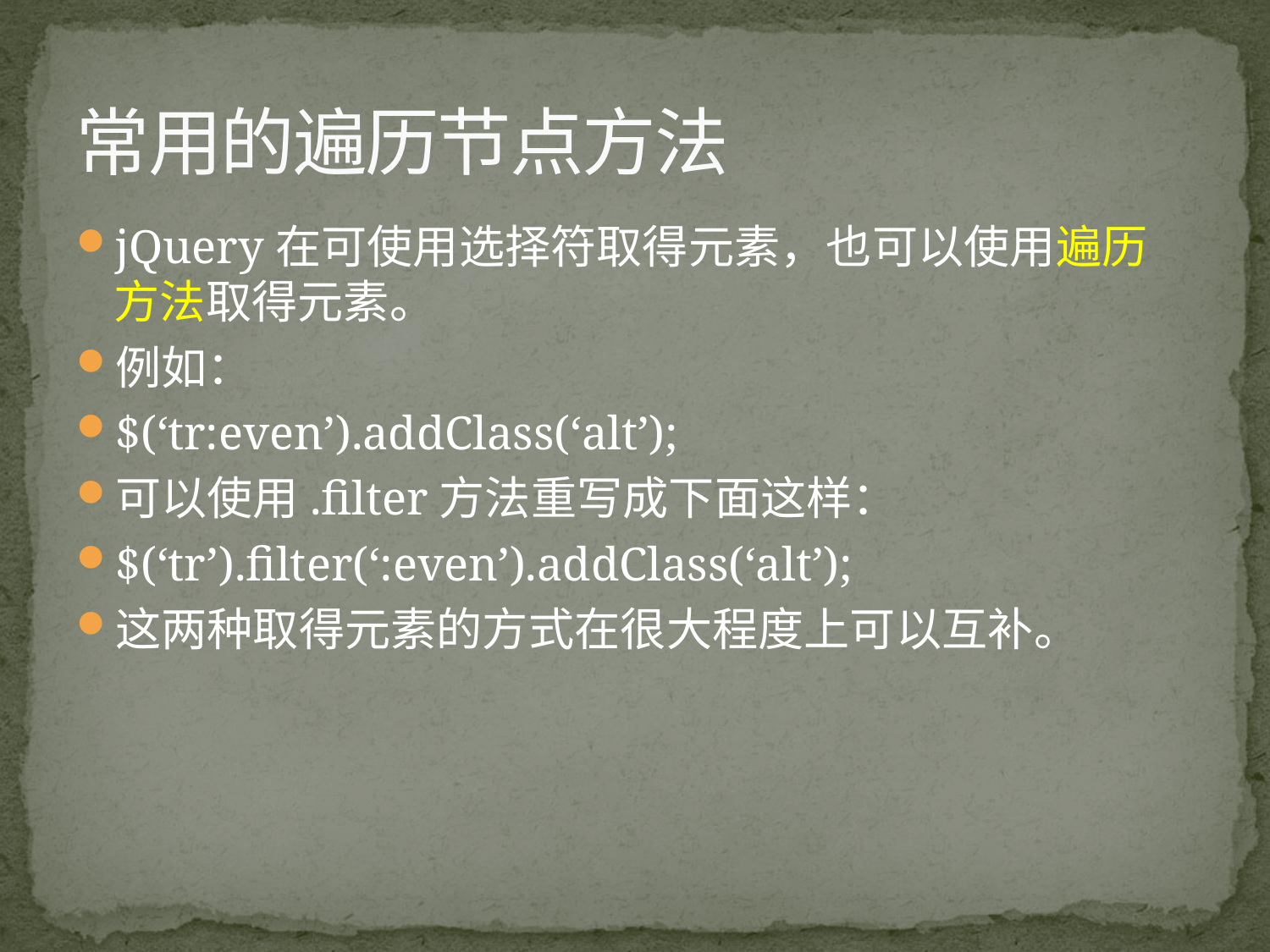

# 常用的遍历节点方法
jQuery在可使用选择符取得元素，也可以使用遍历方法取得元素。
例如：
$(‘tr:even’).addClass(‘alt’);
可以使用.filter方法重写成下面这样：
$(‘tr’).filter(‘:even’).addClass(‘alt’);
这两种取得元素的方式在很大程度上可以互补。